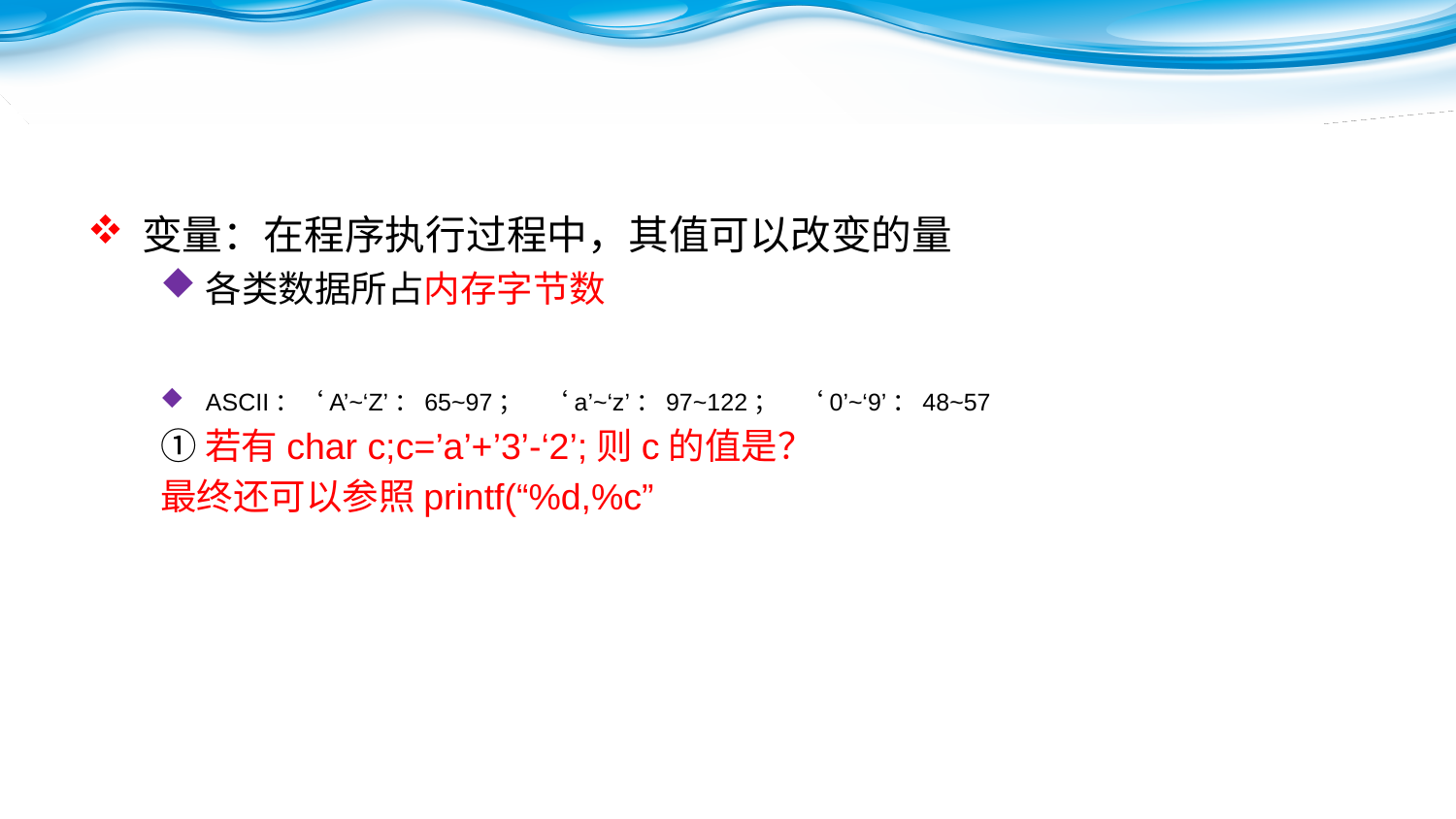

变量：在程序执行过程中，其值可以改变的量
各类数据所占内存字节数

ASCII：‘A’~‘Z’：65~97；    ‘a’~‘z’：97~122；    ‘0’~‘9’：48~57
①若有char c;c=’a’+’3’-‘2’;则c的值是？
最终还可以参照printf(“%d,%c”